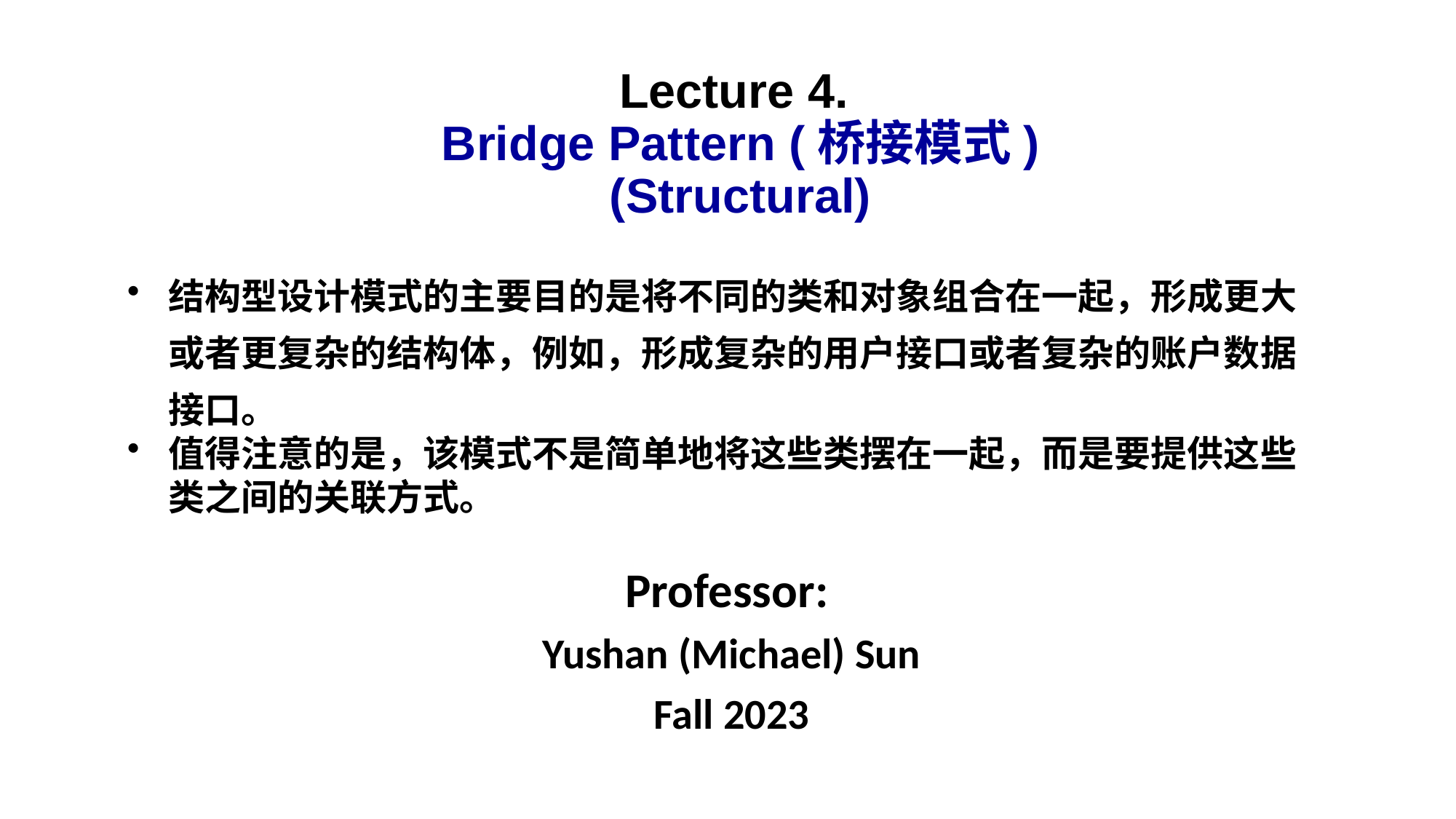

# Lecture 4. Bridge Pattern (桥接模式) (Structural)
结构型设计模式的主要目的是将不同的类和对象组合在一起，形成更大或者更复杂的结构体，例如，形成复杂的用户接口或者复杂的账户数据接口。
值得注意的是，该模式不是简单地将这些类摆在一起，而是要提供这些类之间的关联方式。
Professor:
Yushan (Michael) Sun
Fall 2023